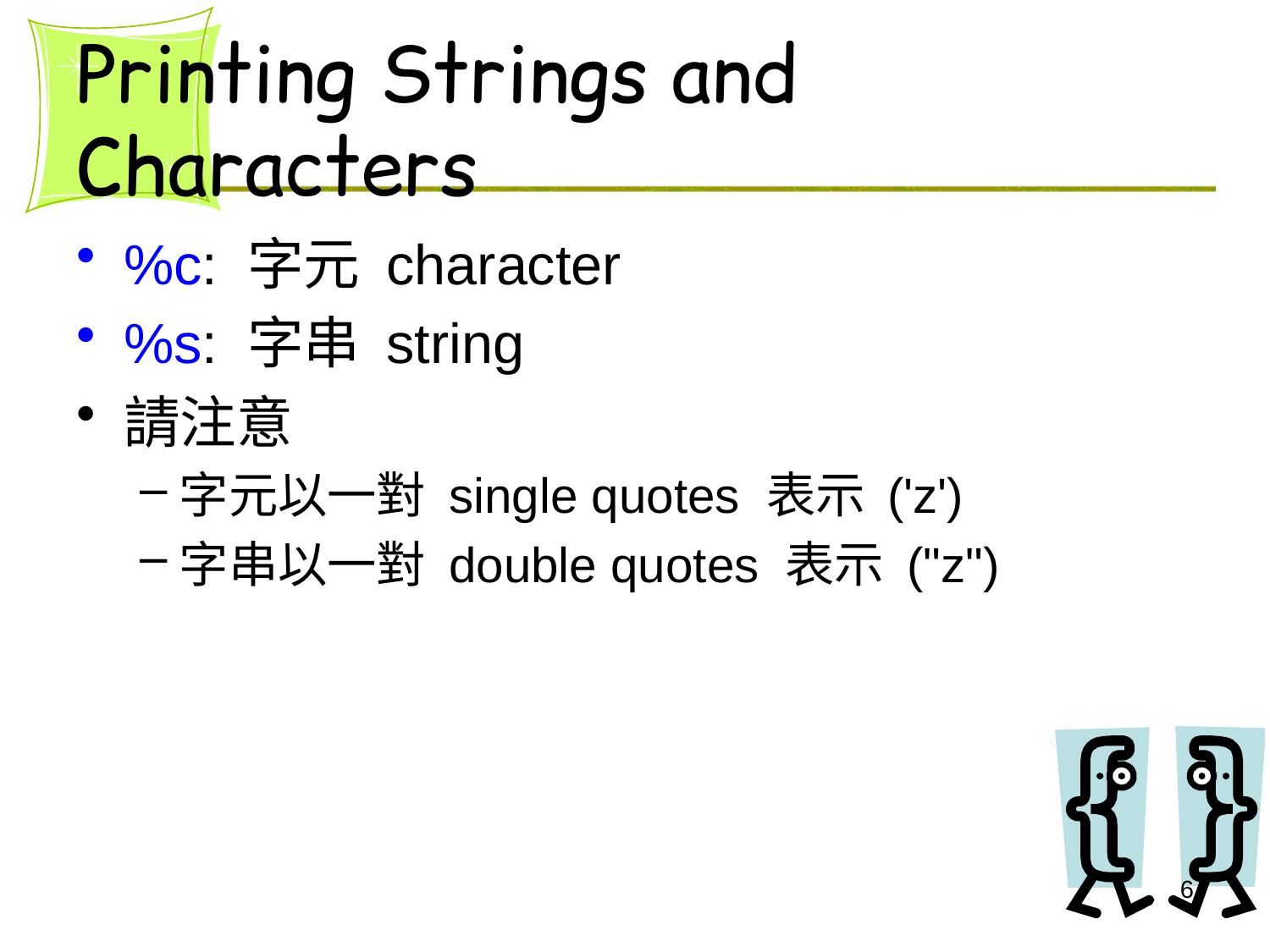

# Printing Strings and Characters
%c: 字元 character
%s: 字串 string
請注意
字元以一對 single quotes 表示 ('z')
字串以一對 double quotes 表示 ("z")
6